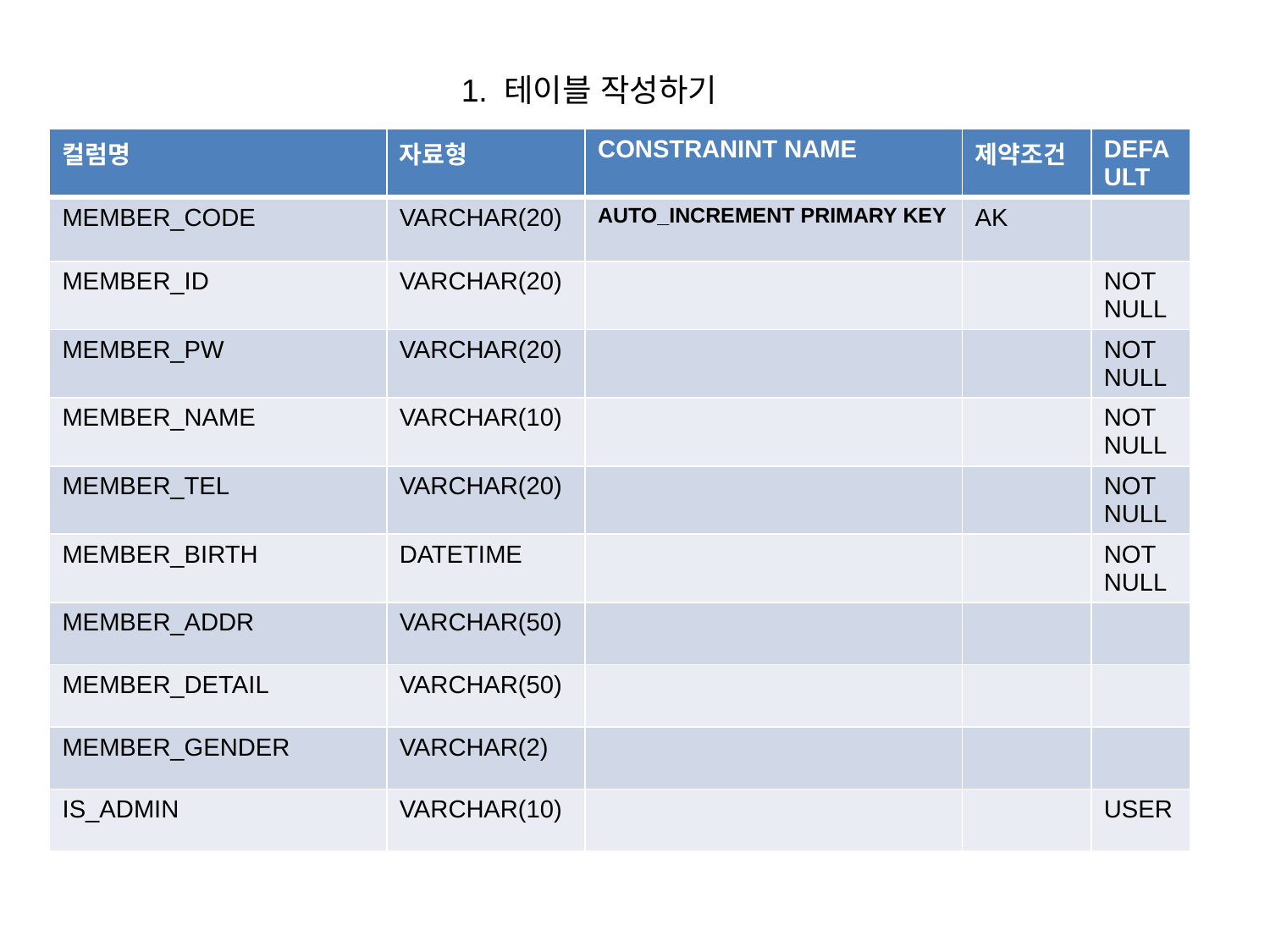

# 1. 테이블 작성하기
| 컬럼명 | 자료형 | CONSTRANINT NAME | 제약조건 | DEFAULT |
| --- | --- | --- | --- | --- |
| MEMBER\_CODE | VARCHAR(20) | AUTO\_INCREMENT PRIMARY KEY | AK |  |
| MEMBER\_ID | VARCHAR(20) |  |  | NOT NULL |
| MEMBER\_PW | VARCHAR(20) |  |  | NOT NULL |
| MEMBER\_NAME | VARCHAR(10) |  |  | NOT NULL |
| MEMBER\_TEL | VARCHAR(20) |  |  | NOT NULL |
| MEMBER\_BIRTH | DATETIME |  |  | NOT NULL |
| MEMBER\_ADDR | VARCHAR(50) |  |  |  |
| MEMBER\_DETAIL | VARCHAR(50) |  |  |  |
| MEMBER\_GENDER | VARCHAR(2) |  |  |  |
| IS\_ADMIN | VARCHAR(10) |  |  | USER |